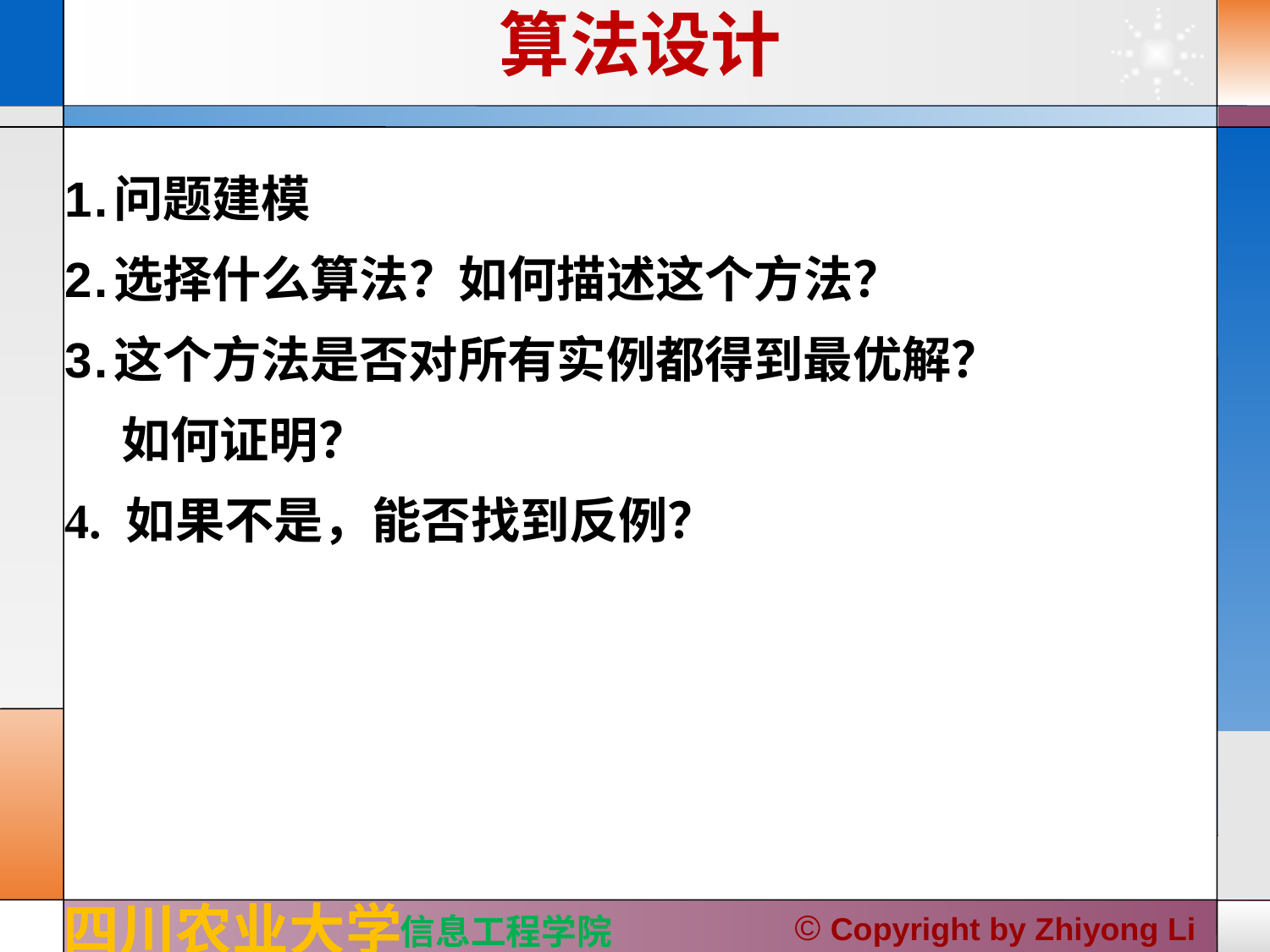

# 算法设计
问题建模
选择什么算法？如何描述这个方法？
这个方法是否对所有实例都得到最优解？
    如何证明？
4. 如果不是，能否找到反例？